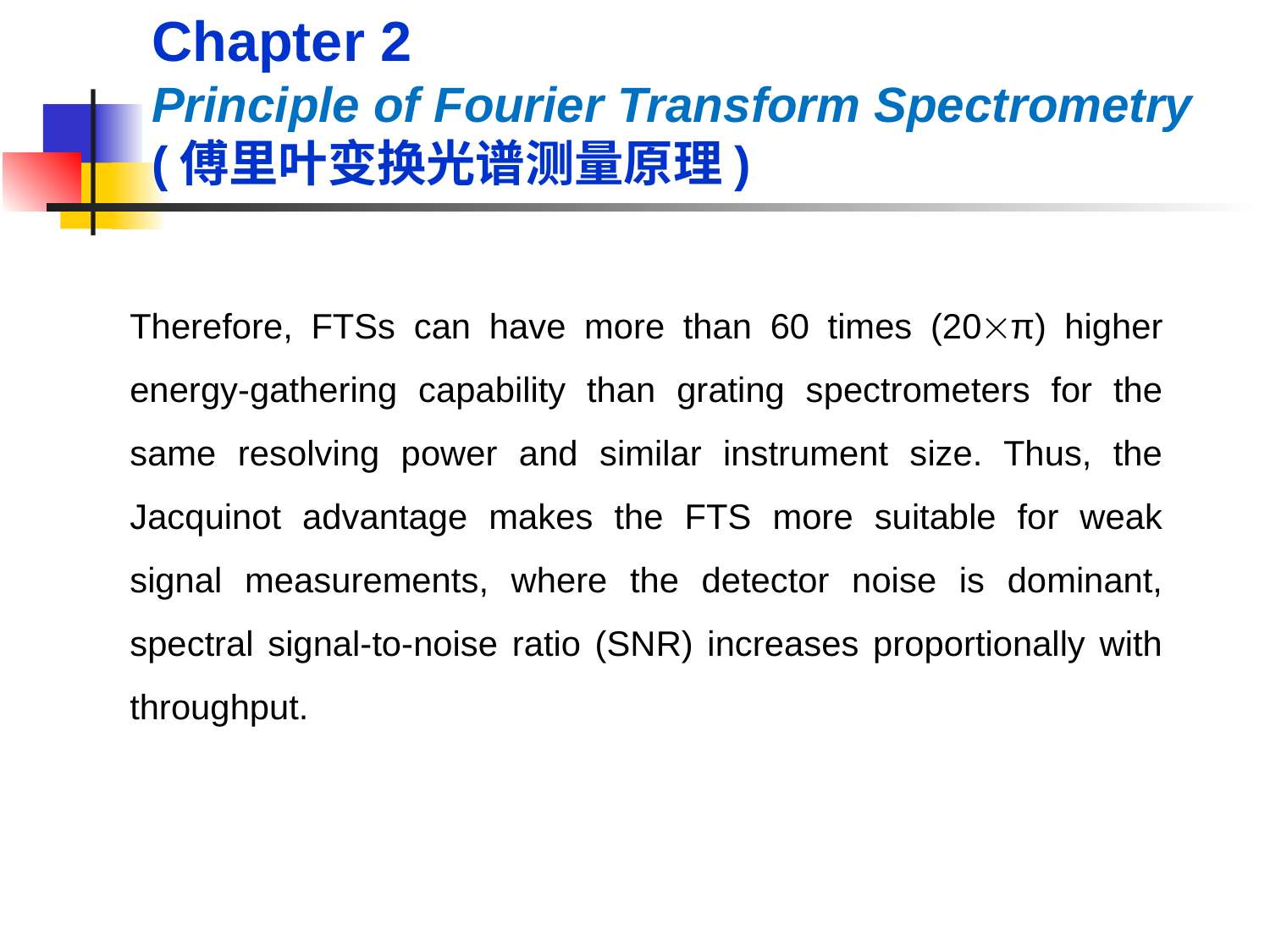

Chapter 2
Principle of Fourier Transform Spectrometry (傅里叶变换光谱测量原理)

Therefore, FTSs can have more than 60 times (20×π) higher energy-gathering capability than grating spectrometers for the same resolving power and similar instrument size. Thus, the Jacquinot advantage makes the FTS more suitable for weak signal measurements, where the detector noise is dominant, spectral signal-to-noise ratio (SNR) increases proportionally with throughput.
26